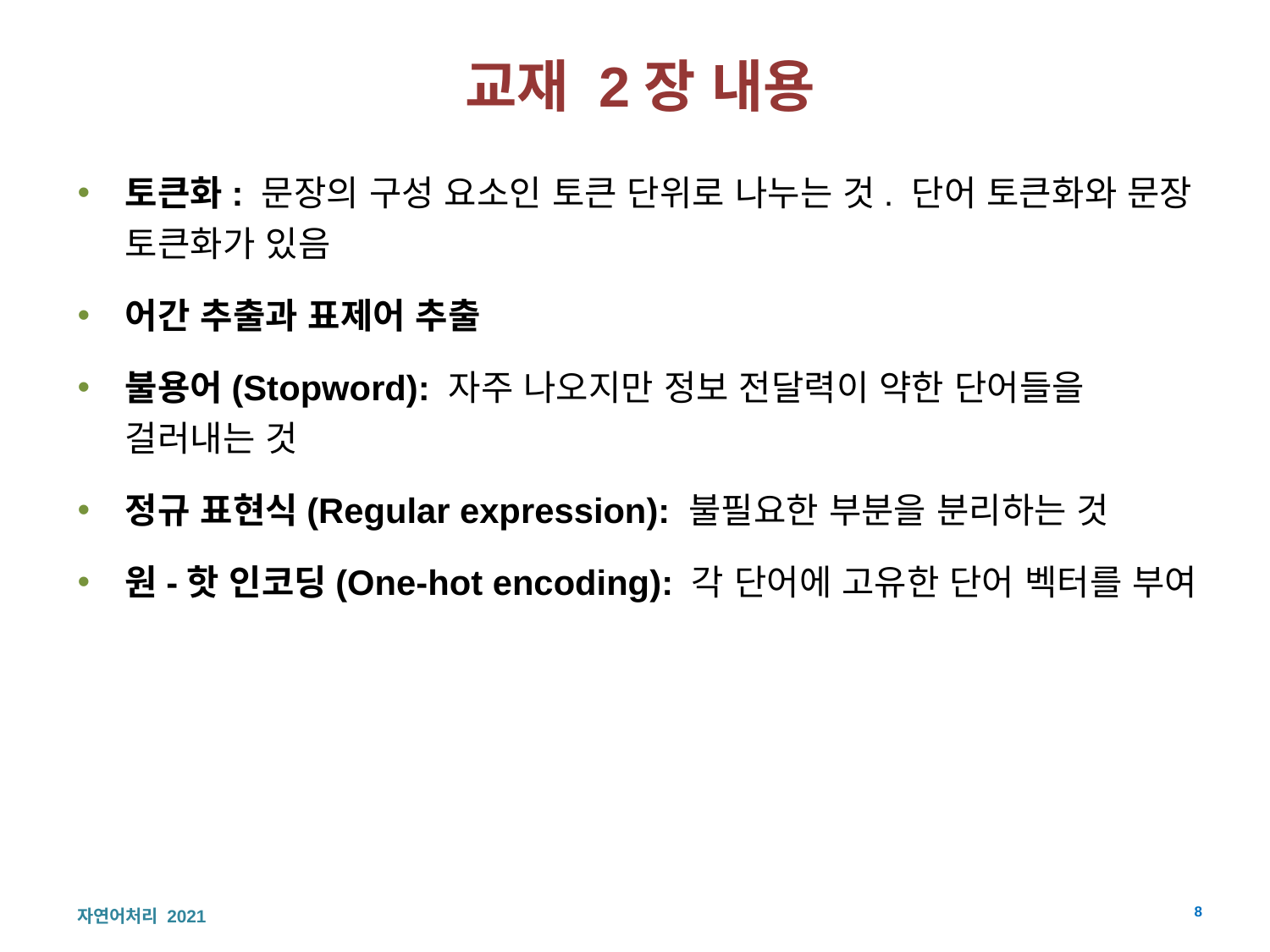

# 교재 2장 내용
토큰화: 문장의 구성 요소인 토큰 단위로 나누는 것. 단어 토큰화와 문장 토큰화가 있음
어간 추출과 표제어 추출
불용어(Stopword): 자주 나오지만 정보 전달력이 약한 단어들을 걸러내는 것
정규 표현식(Regular expression): 불필요한 부분을 분리하는 것
원-핫 인코딩(One-hot encoding): 각 단어에 고유한 단어 벡터를 부여